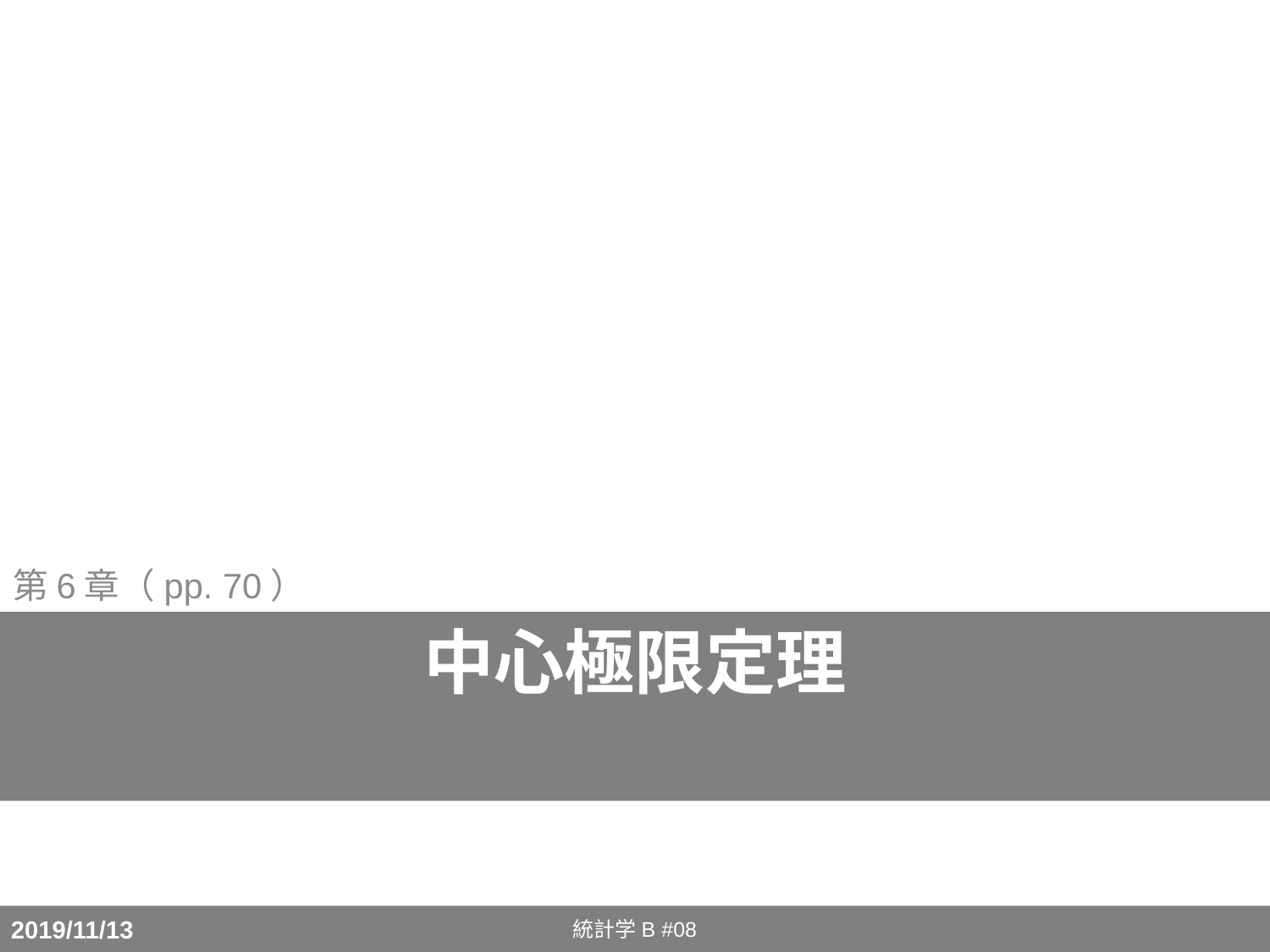

第6章（pp. 70）
# 中心極限定理
統計学B #08
2019/11/13